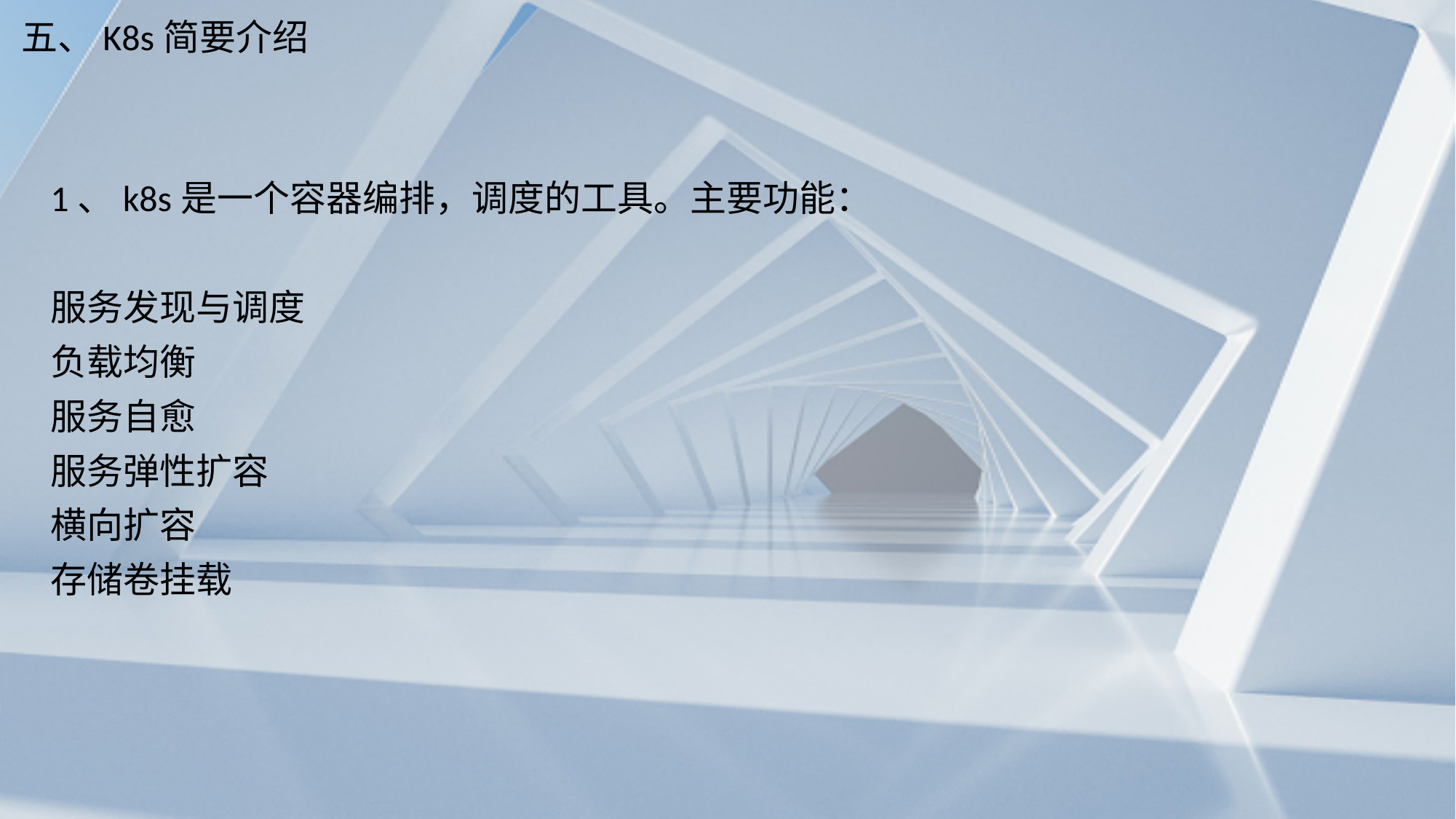

五、K8s简要介绍

1、k8s是一个容器编排，调度的工具。主要功能：

服务发现与调度
负载均衡
服务自愈
服务弹性扩容
横向扩容
存储卷挂载